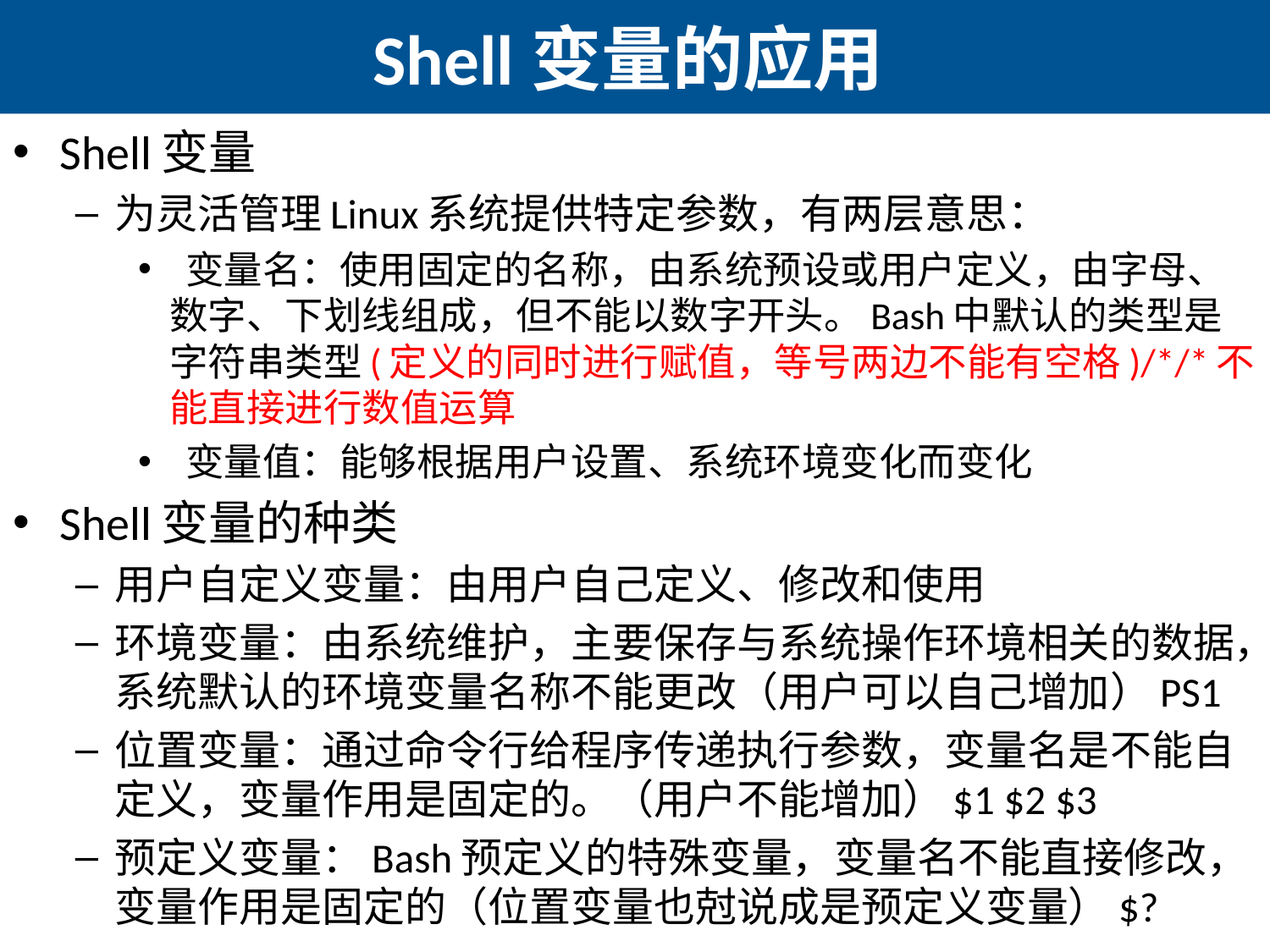

# Shell变量的应用
Shell变量
为灵活管理Linux系统提供特定参数，有两层意思：
 变量名：使用固定的名称，由系统预设或用户定义，由字母、数字、下划线组成，但不能以数字开头。Bash中默认的类型是字符串类型(定义的同时进行赋值，等号两边不能有空格)/*/*不能直接进行数值运算
 变量值：能够根据用户设置、系统环境变化而变化
Shell变量的种类
用户自定义变量：由用户自己定义、修改和使用
环境变量：由系统维护，主要保存与系统操作环境相关的数据，系统默认的环境变量名称不能更改（用户可以自己增加）PS1
位置变量：通过命令行给程序传递执行参数，变量名是不能自定义，变量作用是固定的。（用户不能增加）$1 $2 $3
预定义变量：Bash预定义的特殊变量，变量名不能直接修改，变量作用是固定的（位置变量也尅说成是预定义变量）$?